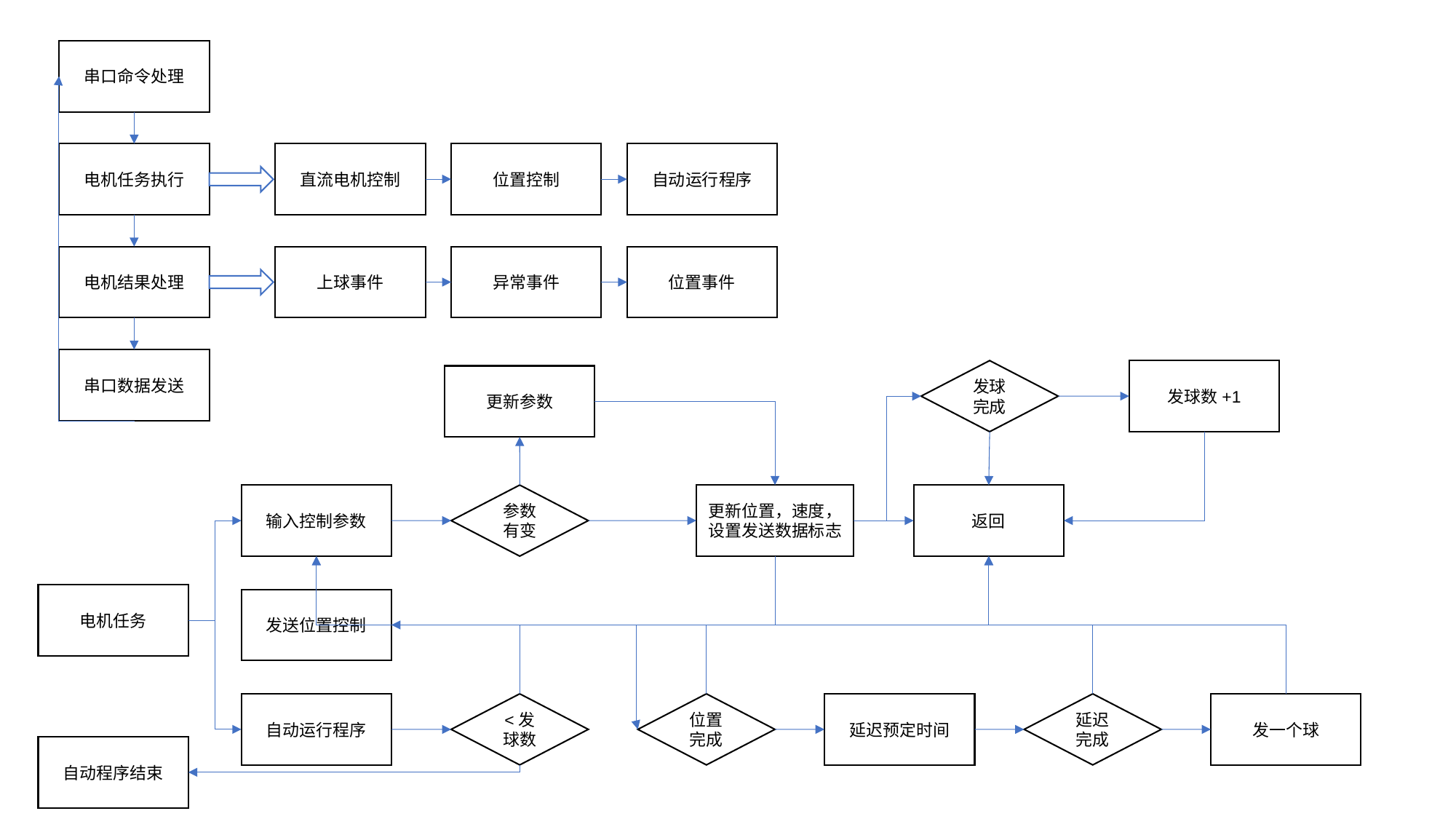

串口命令处理
电机任务执行
自动运行程序
直流电机控制
位置控制

电机结果处理
位置事件
上球事件
异常事件

串口数据发送
发球完成
发球数+1
更新参数
输入控制参数
参数有变
更新位置，速度，设置发送数据标志
返回
电机任务
发送位置控制
延迟完成
发一个球
延迟预定时间
<发球数
位置完成
自动运行程序
自动程序结束